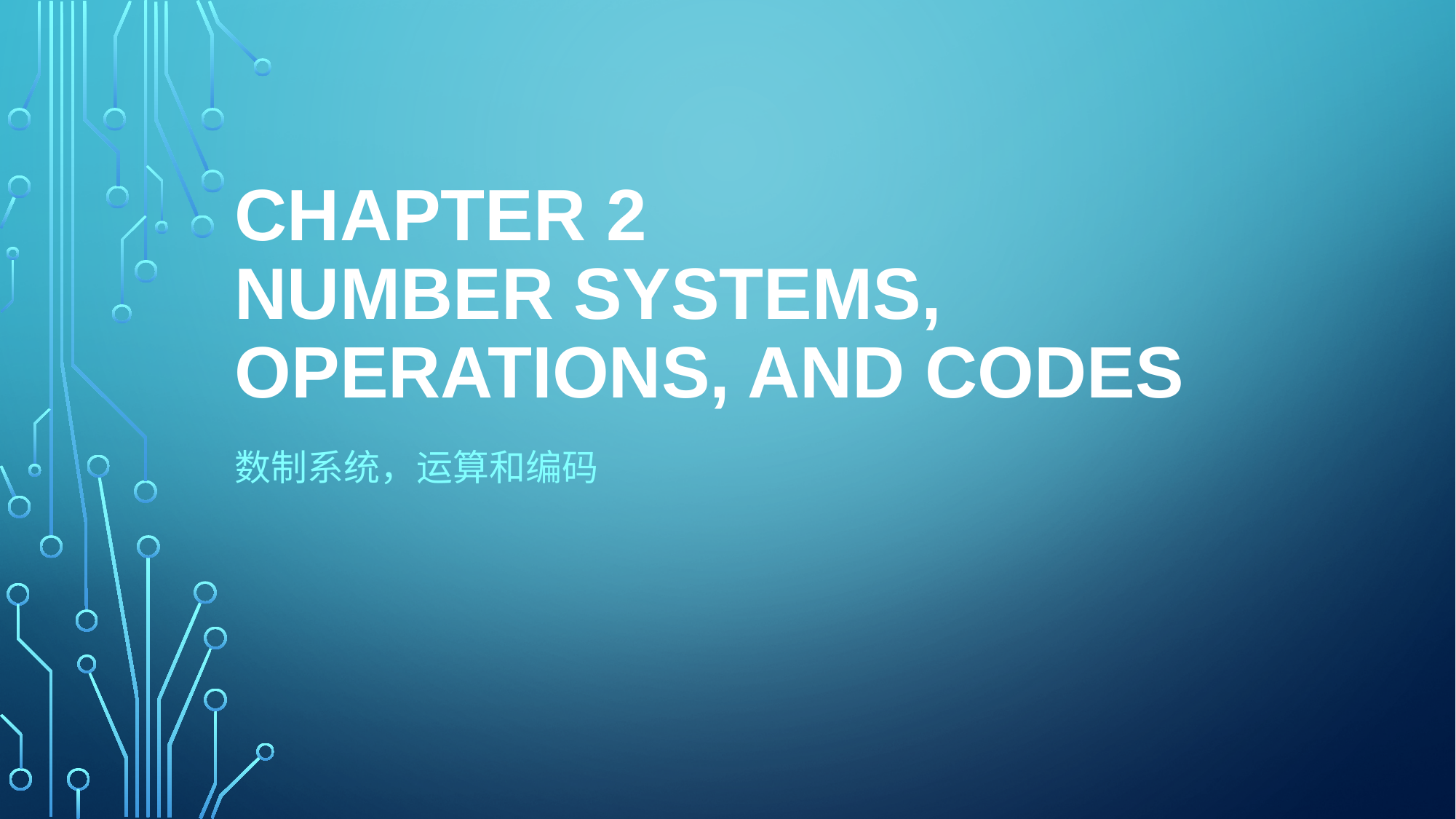

# Chapter 2 NUMBER SYSTEMS, OPERATIONS, AND CODES
数制系统，运算和编码